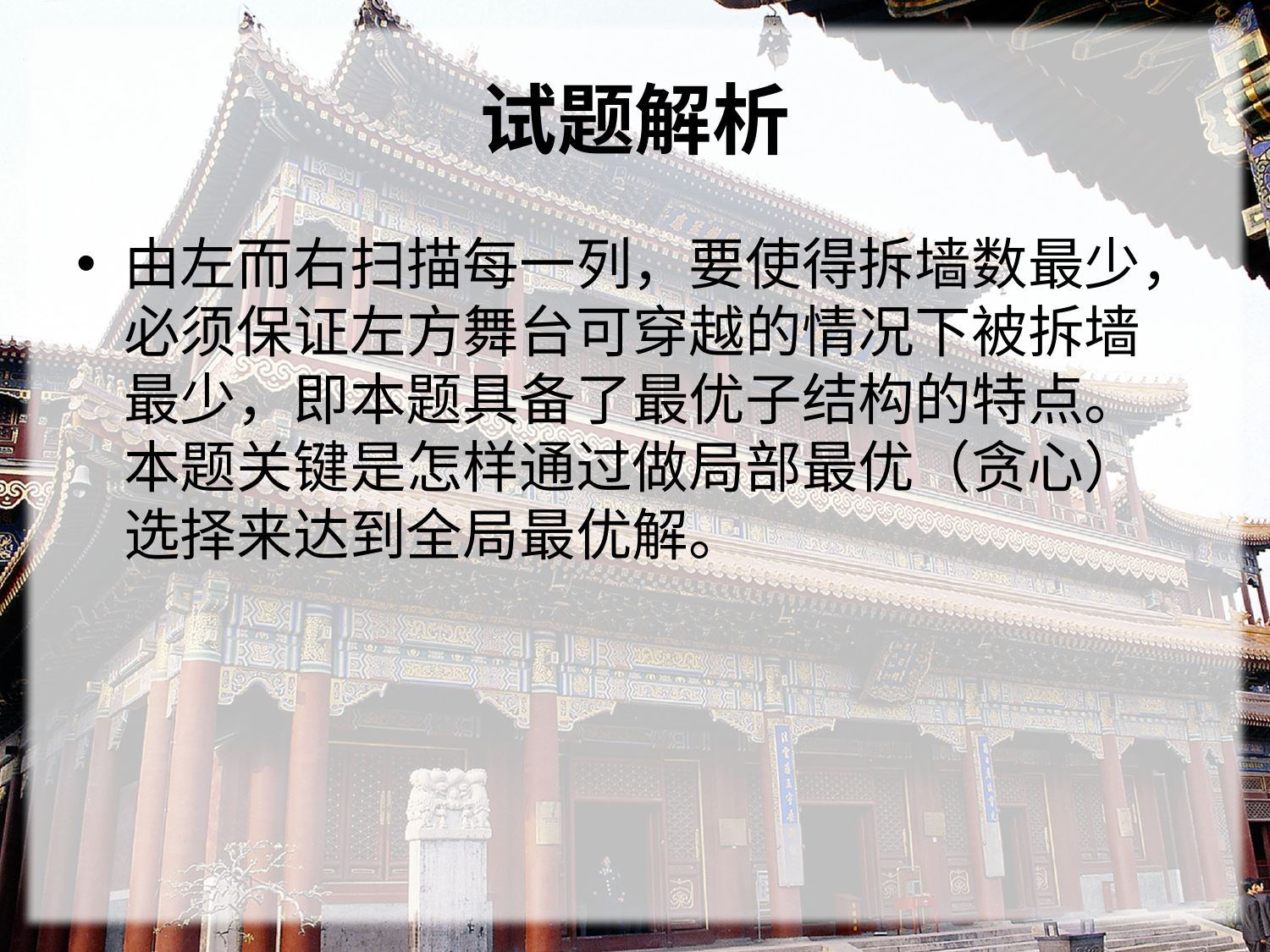

# 试题解析
由左而右扫描每一列，要使得拆墙数最少，必须保证左方舞台可穿越的情况下被拆墙最少，即本题具备了最优子结构的特点。本题关键是怎样通过做局部最优（贪心）选择来达到全局最优解。